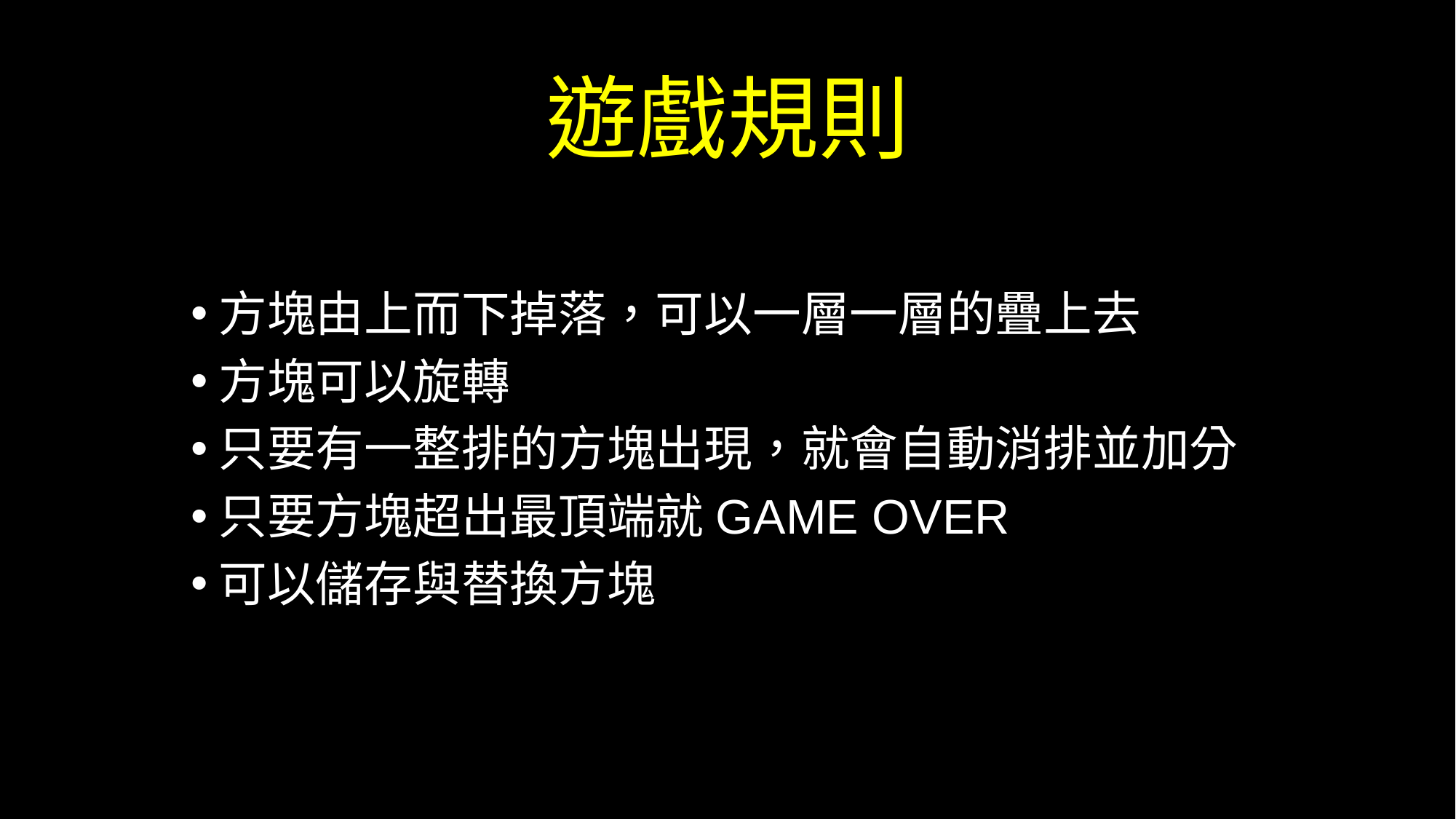

# 遊戲規則

方塊由上而下掉落，可以一層一層的疊上去
方塊可以旋轉
只要有一整排的方塊出現，就會自動消排並加分
只要方塊超出最頂端就GAME OVER
可以儲存與替換方塊